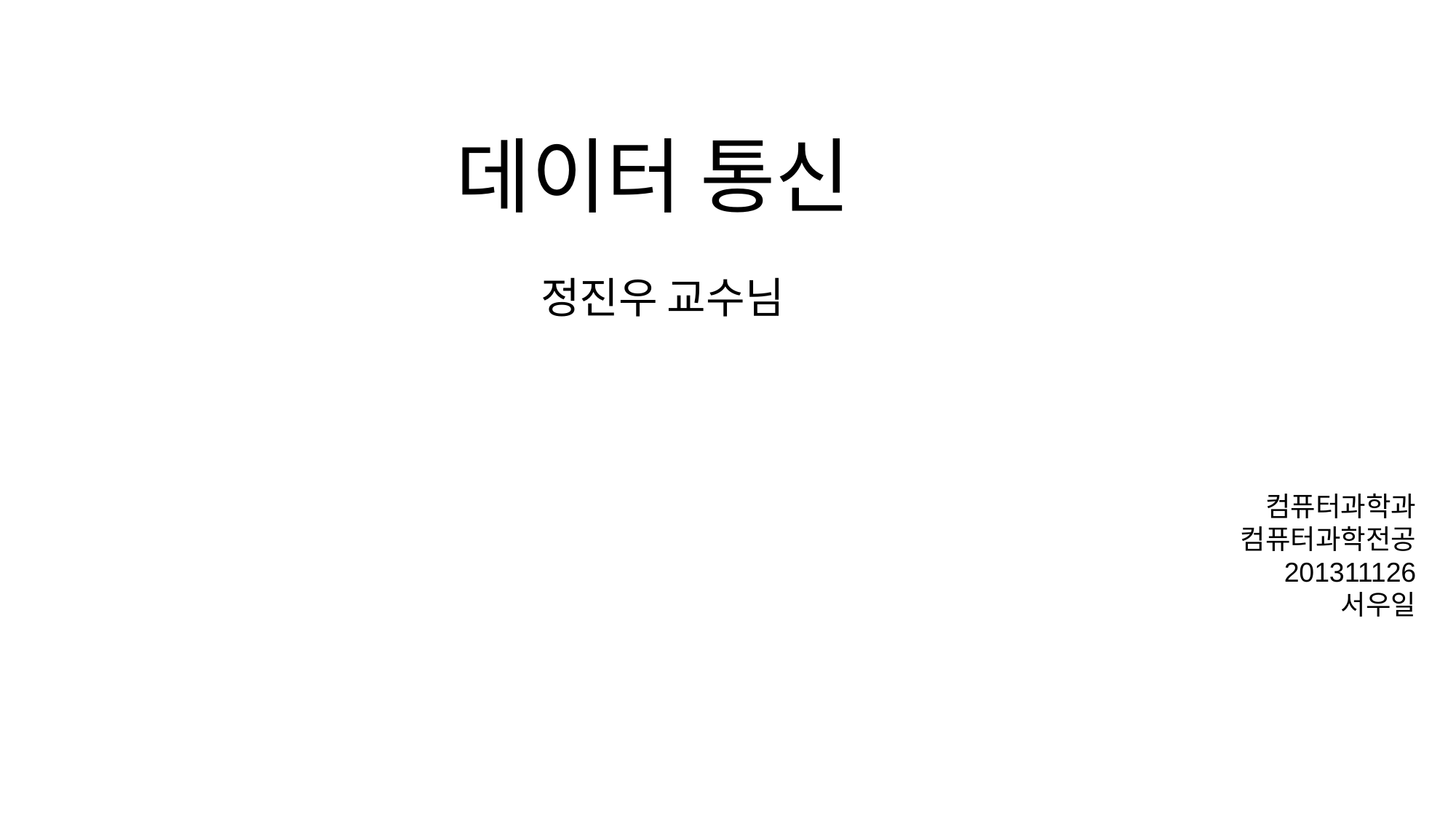

데이터 통신
정진우 교수님
컴퓨터과학과
컴퓨터과학전공
201311126
서우일